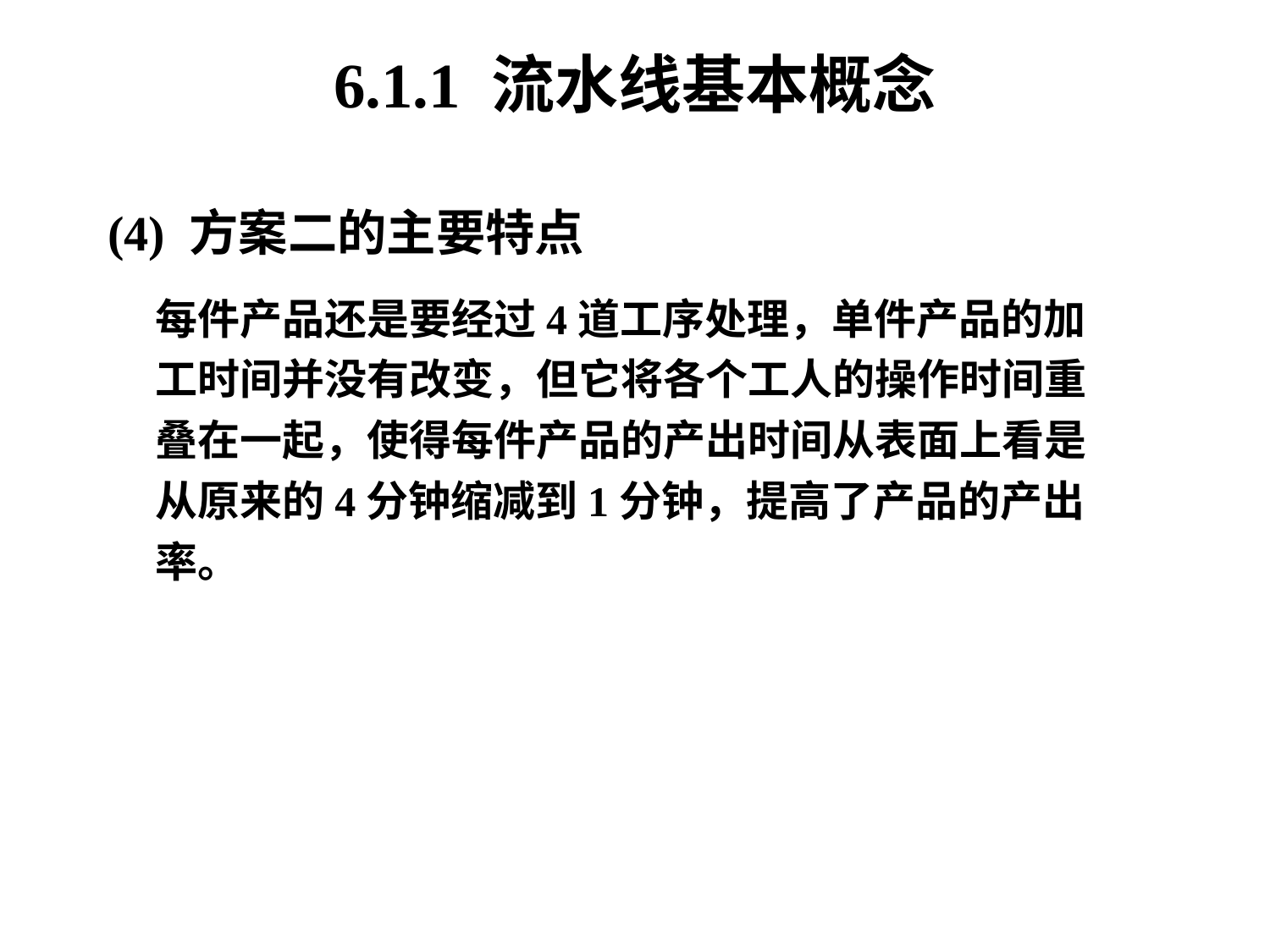

6.1.1 流水线基本概念
(4) 方案二的主要特点
	每件产品还是要经过4道工序处理，单件产品的加工时间并没有改变，但它将各个工人的操作时间重叠在一起，使得每件产品的产出时间从表面上看是从原来的4分钟缩减到1分钟，提高了产品的产出率。